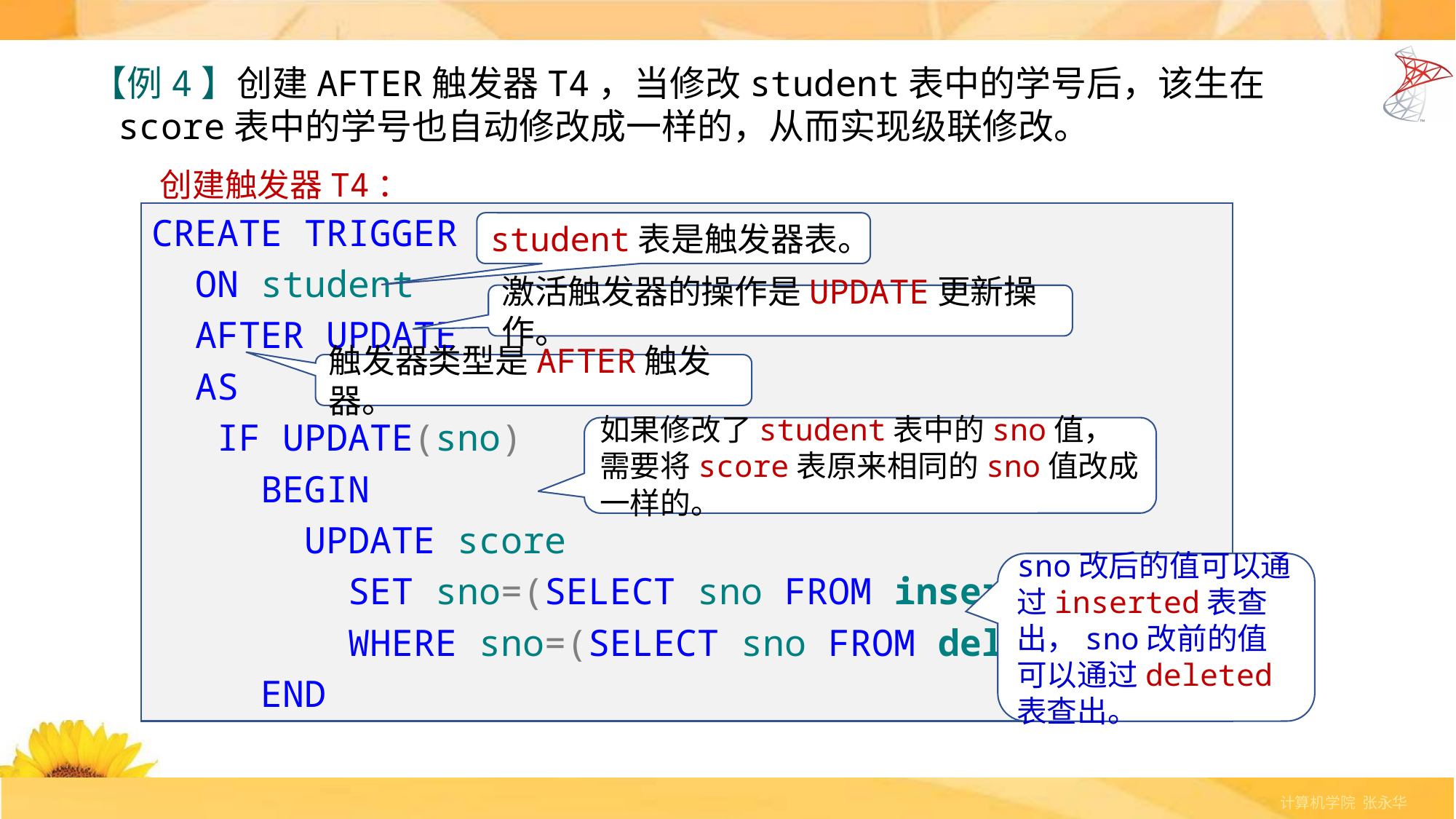

【例4】创建AFTER触发器T4，当修改student表中的学号后，该生在score表中的学号也自动修改成一样的，从而实现级联修改。
 创建触发器T4：
CREATE TRIGGER T4
  ON student
  AFTER UPDATE
  AS
   IF UPDATE(sno)
     BEGIN
       UPDATE score
         SET sno=(SELECT sno FROM inserted)
         WHERE sno=(SELECT sno FROM deleted)
     END
student表是触发器表。
激活触发器的操作是UPDATE更新操作。
触发器类型是AFTER触发器。
如果修改了student表中的sno值，需要将score表原来相同的sno值改成一样的。
sno改后的值可以通过inserted表查出，sno改前的值可以通过deleted表查出。